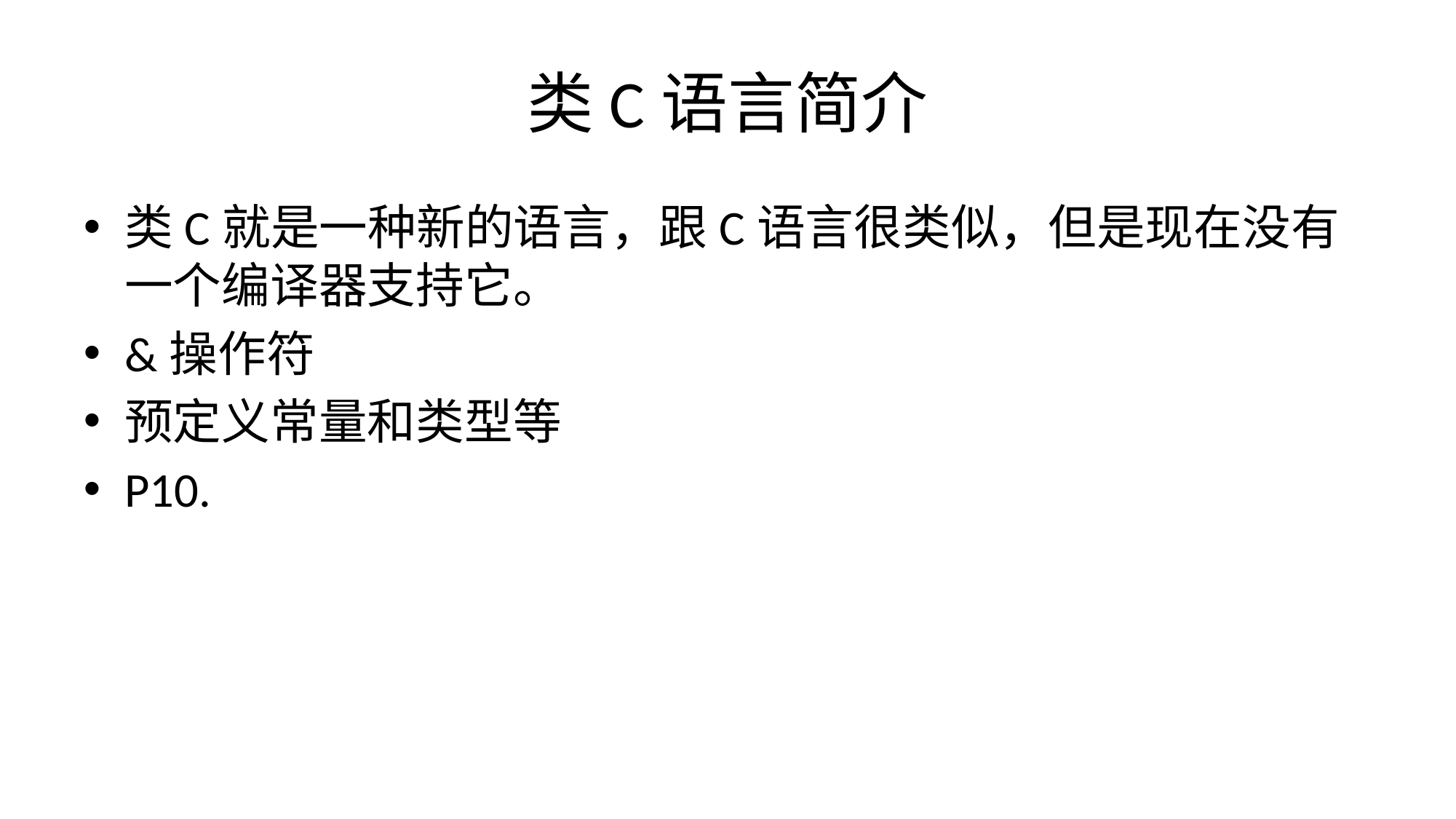

# 类C语言简介
类C就是一种新的语言，跟C语言很类似，但是现在没有一个编译器支持它。
&操作符
预定义常量和类型等
P10.